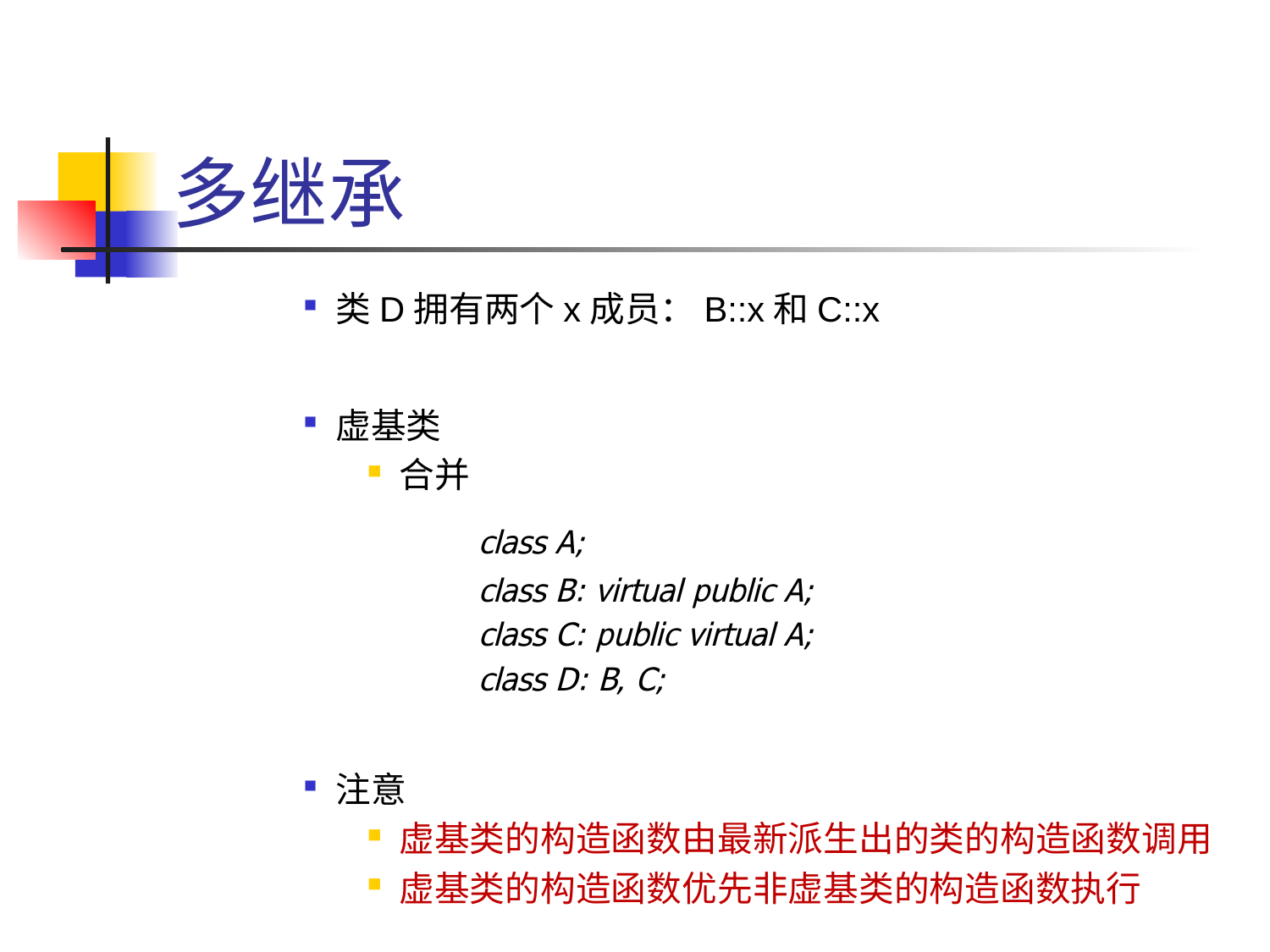

# 多继承
类D拥有两个x成员：B::x和C::x

虚基类
合并
			class A;
			class B: virtual public A;
			class C: public virtual A;
			class D: B, C;

注意
虚基类的构造函数由最新派生出的类的构造函数调用
虚基类的构造函数优先非虚基类的构造函数执行